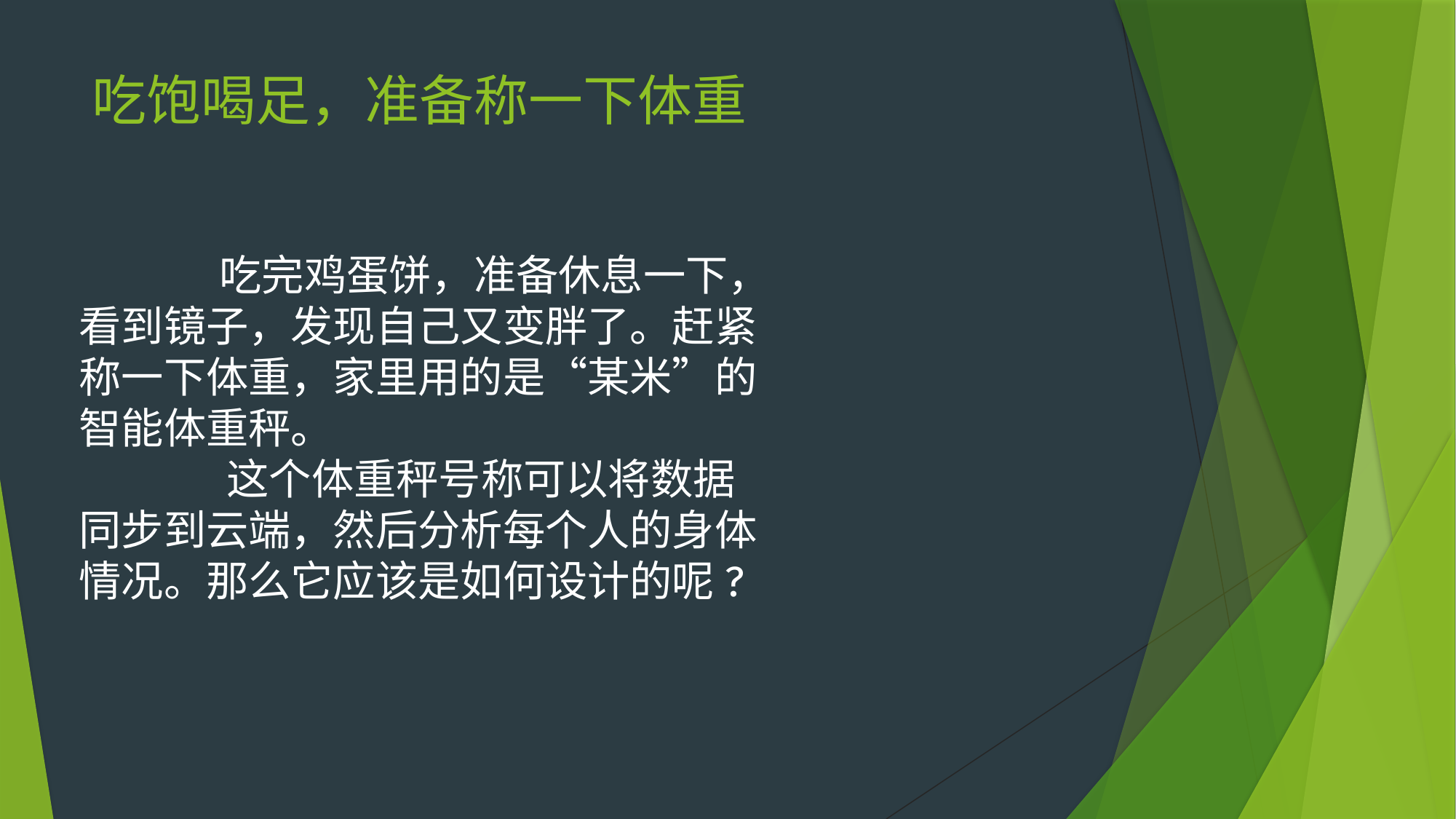

# 吃饱喝足，准备称一下体重
	    吃完鸡蛋饼，准备休息一下，看到镜子，发现自己又变胖了。赶紧称一下体重，家里用的是“某米”的智能体重秤。
	   这个体重秤号称可以将数据同步到云端，然后分析每个人的身体情况。那么它应该是如何设计的呢?